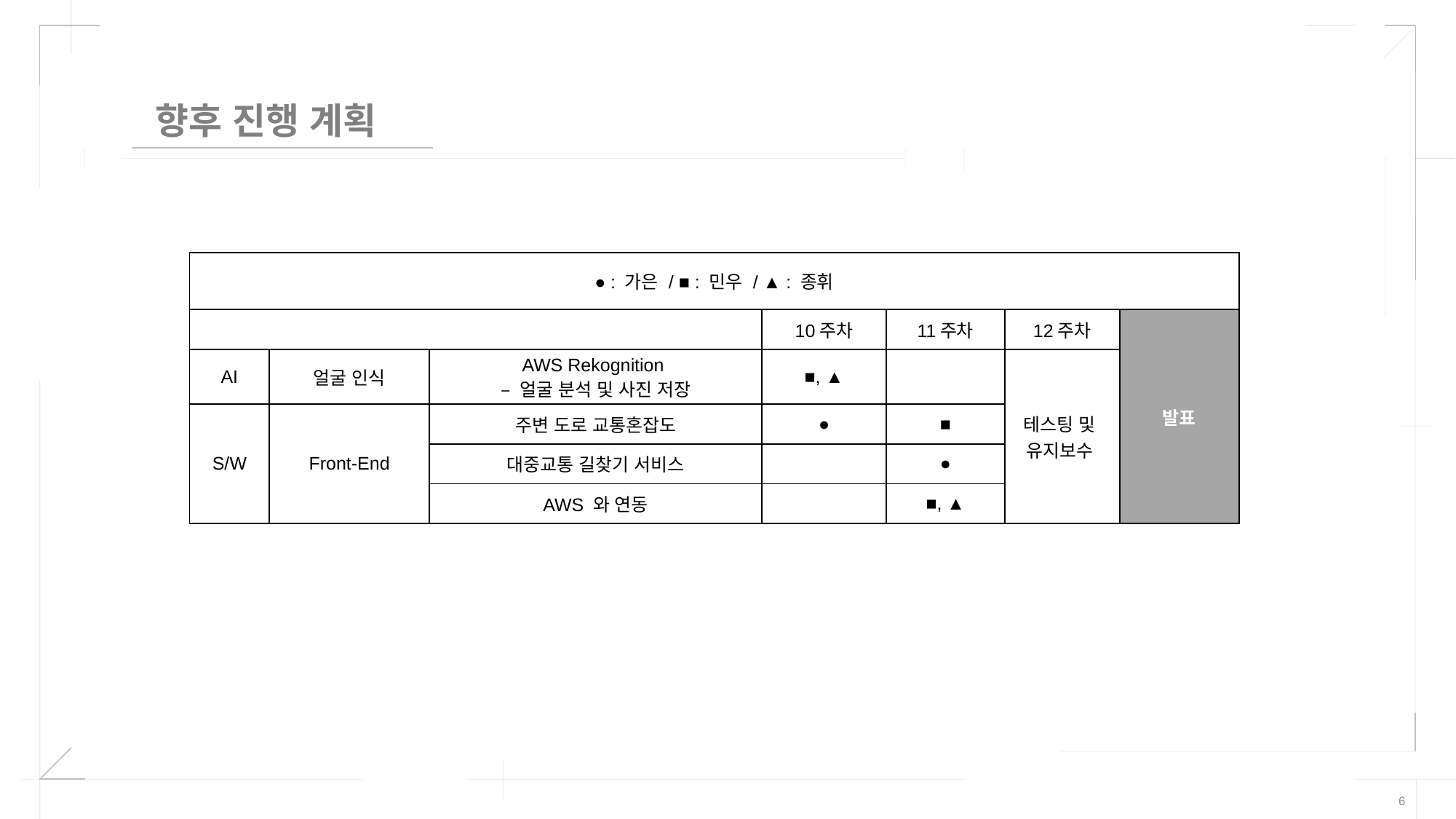

향후 진행 계획
| ● : 가은 / ■ : 민우 / ▲ : 종휘 |  |  |  |  |  |  |
| --- | --- | --- | --- | --- | --- | --- |
|  |  |  | 10주차 | 11주차 | 12주차 | 발표 |
| AI | 얼굴 인식 | AWS Rekognition – 얼굴 분석 및 사진 저장 | ■, ▲ |  | 테스팅 및 유지보수 |  |
| S/W | Front-End | 주변 도로 교통혼잡도 | ● | ■ |  |  |
|  |  | 대중교통 길찾기 서비스 |  | ● |  |  |
|  |  | AWS 와 연동 |  | ■, ▲ |  |  |
6